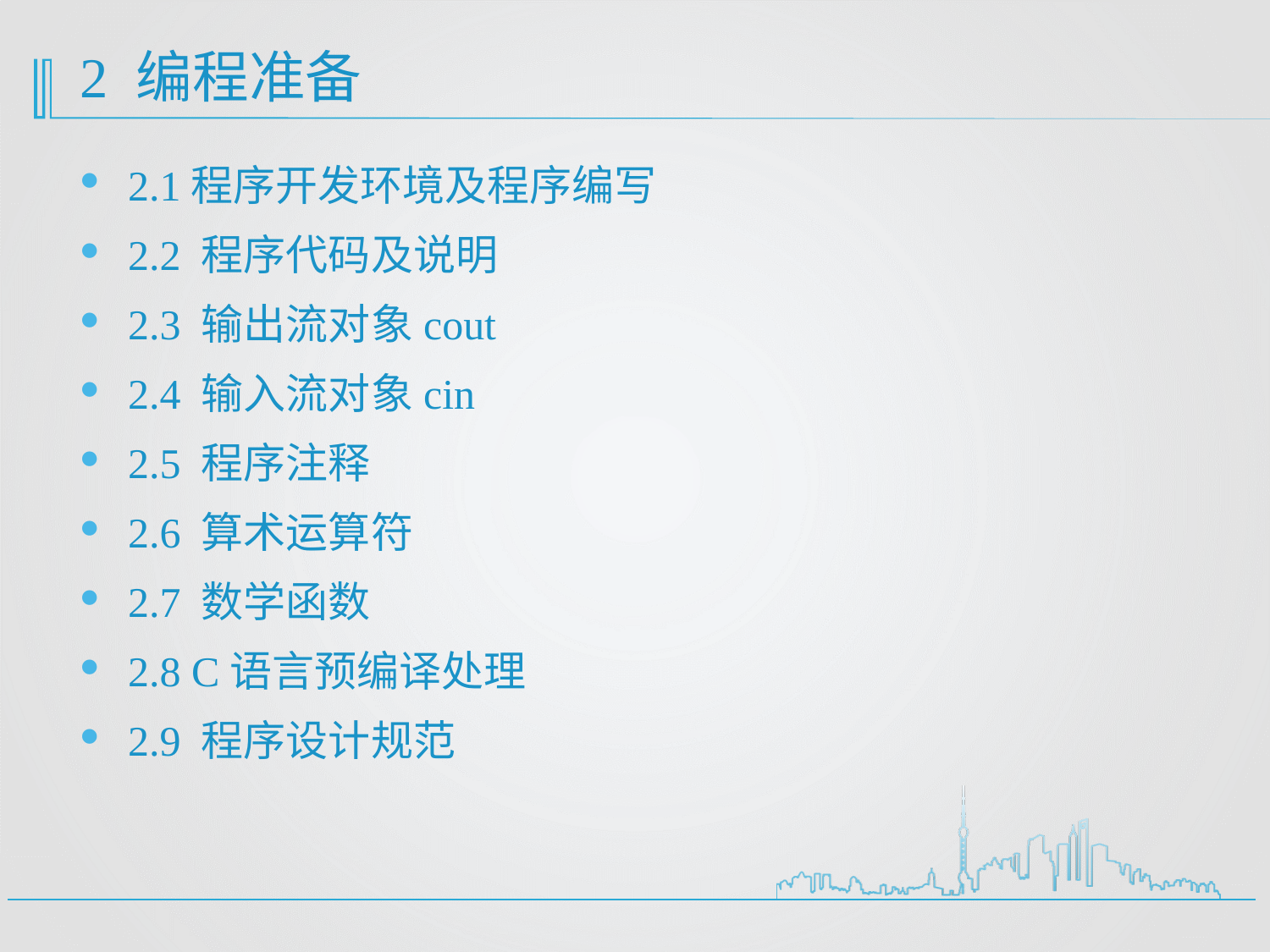

# 2 编程准备
2.1程序开发环境及程序编写
2.2 程序代码及说明
2.3 输出流对象cout
2.4 输入流对象cin
2.5 程序注释
2.6 算术运算符
2.7 数学函数
2.8 C语言预编译处理
2.9 程序设计规范